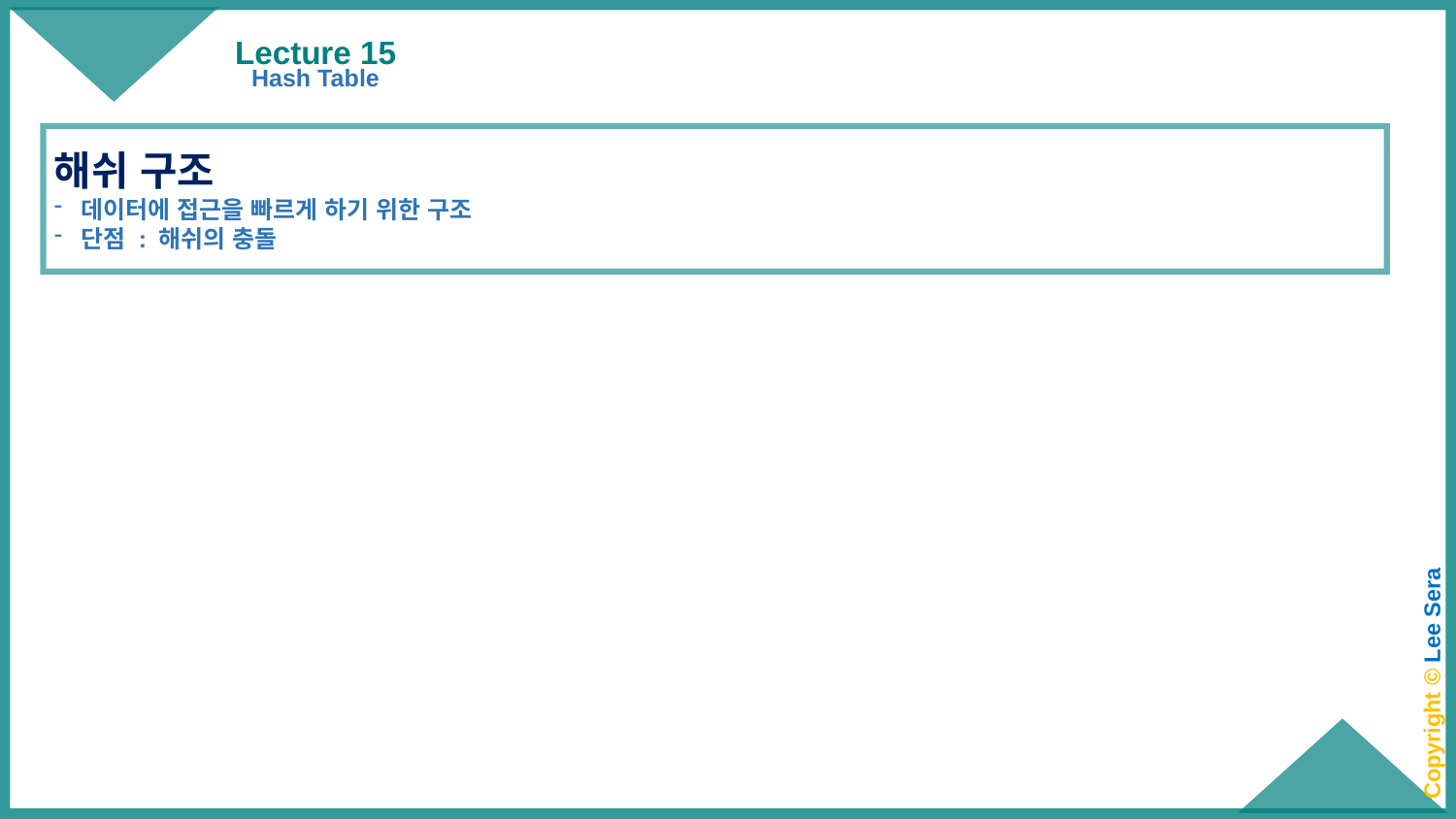

# Lecture 15
Hash Table
해쉬 구조
데이터에 접근을 빠르게 하기 위한 구조
단점 : 해쉬의 충돌
Copyright © Lee Sera